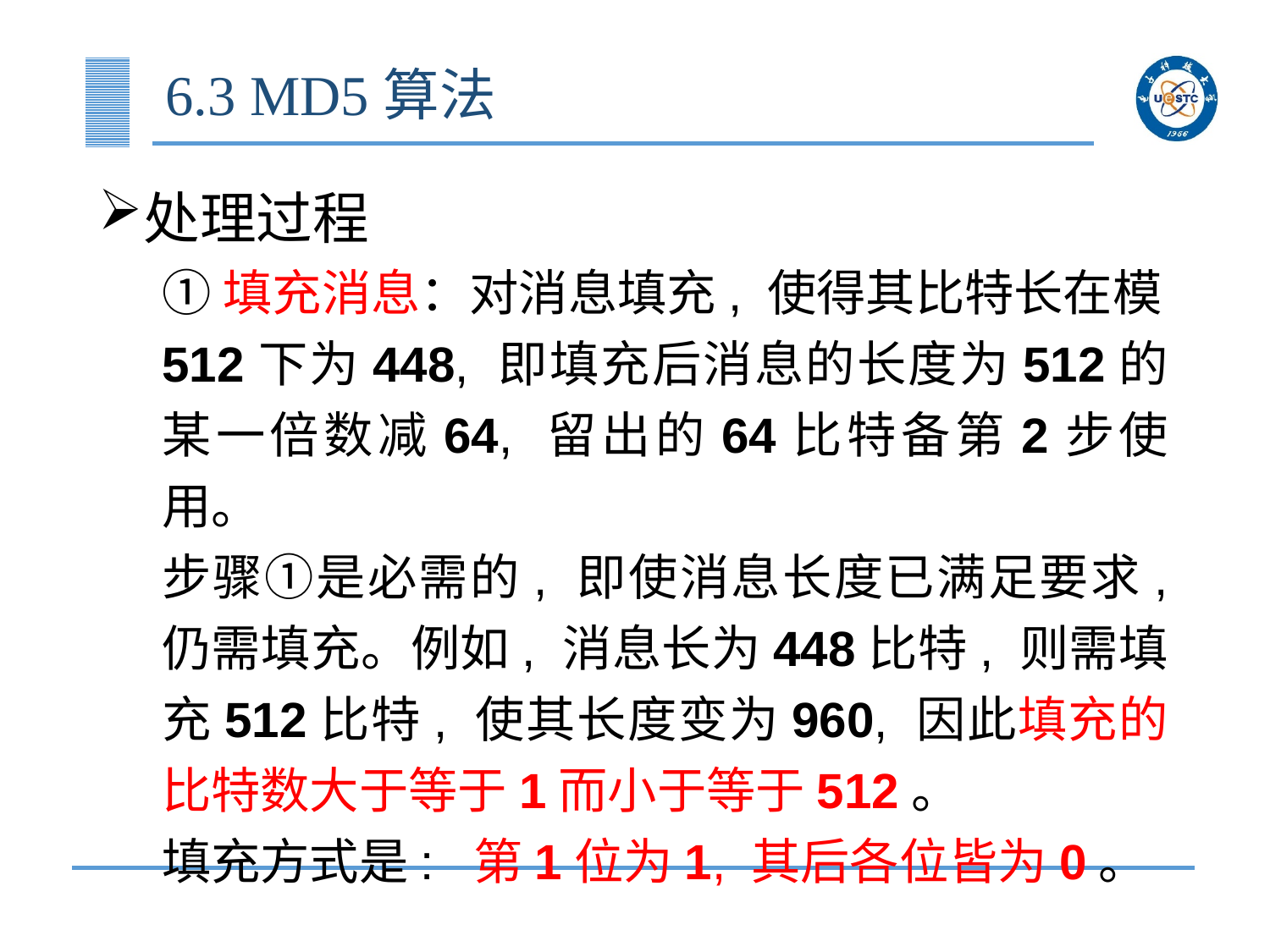

# 6.3 MD5算法
处理过程
①填充消息：对消息填充, 使得其比特长在模512下为448, 即填充后消息的长度为512的某一倍数减64, 留出的64比特备第2步使用。
步骤①是必需的, 即使消息长度已满足要求, 仍需填充。例如, 消息长为448比特, 则需填充512比特, 使其长度变为960, 因此填充的比特数大于等于1而小于等于512。
填充方式是:  第1位为1, 其后各位皆为0。